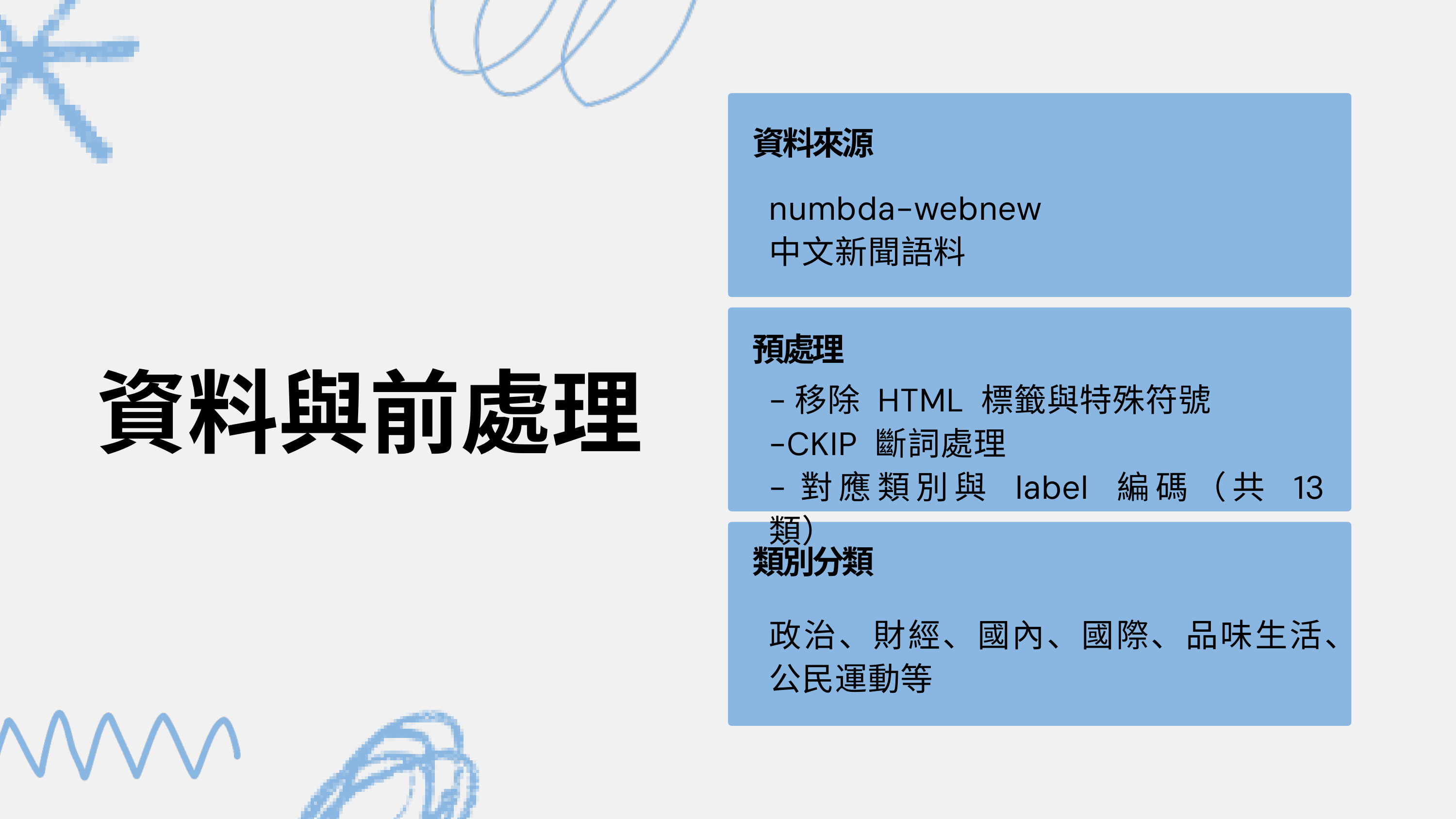

資料來源
numbda-webnew
中文新聞語料

預處理
-移除 HTML 標籤與特殊符號
-CKIP 斷詞處理
-對應類別與 label 編碼（共 13 類）

資料與前處理

類別分類
政治、財經、國內、國際、品味生活、公民運動等